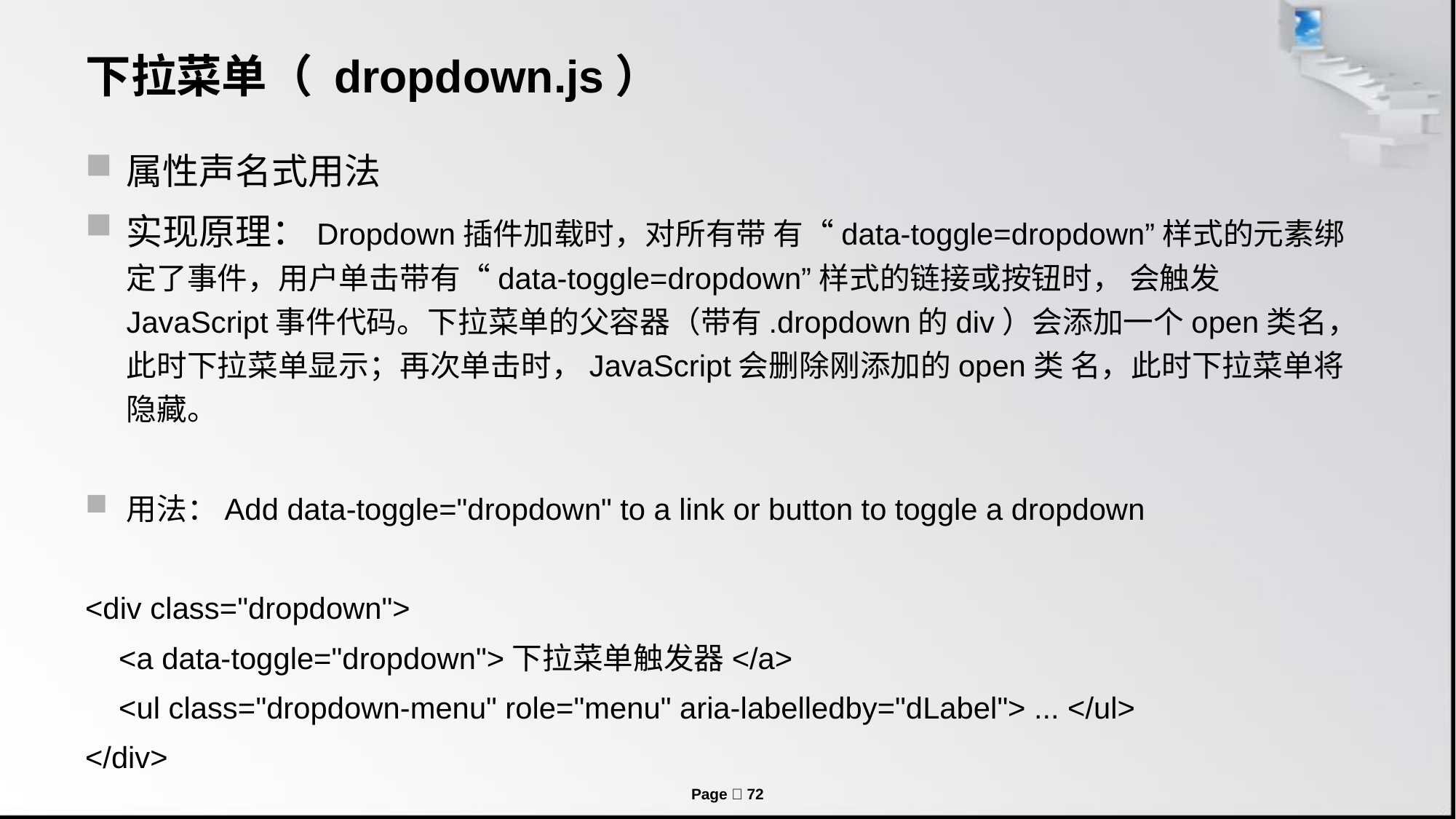

# 下拉菜单（ dropdown.js）
属性声名式用法
实现原理：Dropdown插件加载时，对所有带 有“data-toggle=dropdown”样式的元素绑定了事件，用户单击带有“data-toggle=dropdown”样式的链接或按钮时， 会触发JavaScript事件代码。下拉菜单的父容器（带有.dropdown的div）会添加一个open类名，此时下拉菜单显示；再次单击时，JavaScript会删除刚添加的open类 名，此时下拉菜单将隐藏。

用法：Add data-toggle="dropdown" to a link or button to toggle a dropdown

<div class="dropdown">
    <a data-toggle="dropdown">下拉菜单触发器</a>
    <ul class="dropdown-menu" role="menu" aria-labelledby="dLabel"> ... </ul>
</div>